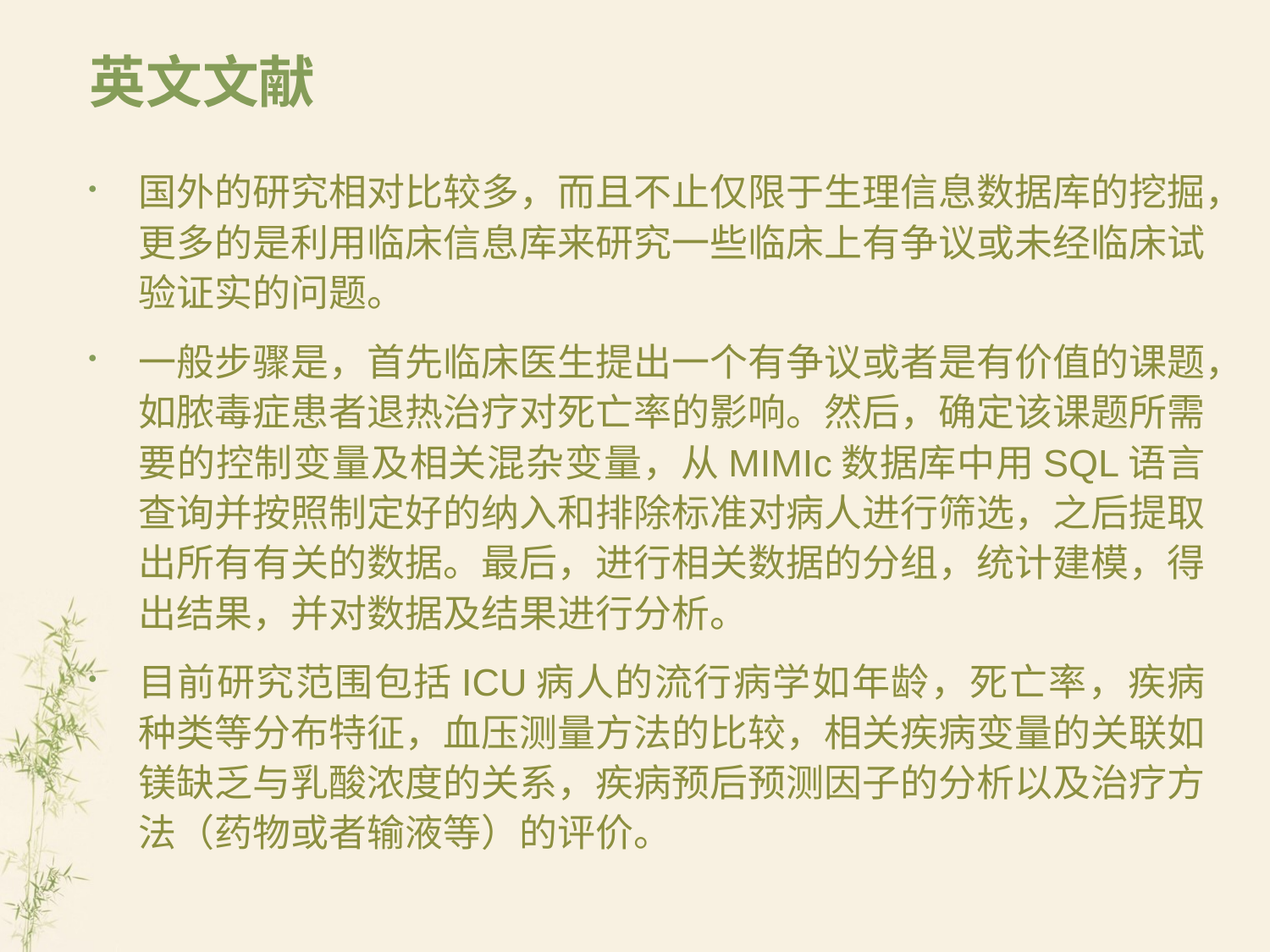

# 英文文献
国外的研究相对比较多，而且不止仅限于生理信息数据库的挖掘，更多的是利用临床信息库来研究一些临床上有争议或未经临床试验证实的问题。
一般步骤是，首先临床医生提出一个有争议或者是有价值的课题，如脓毒症患者退热治疗对死亡率的影响。然后，确定该课题所需要的控制变量及相关混杂变量，从MIMIc数据库中用SQL语言查询并按照制定好的纳入和排除标准对病人进行筛选，之后提取出所有有关的数据。最后，进行相关数据的分组，统计建模，得出结果，并对数据及结果进行分析。
目前研究范围包括ICU病人的流行病学如年龄，死亡率，疾病种类等分布特征，血压测量方法的比较，相关疾病变量的关联如镁缺乏与乳酸浓度的关系，疾病预后预测因子的分析以及治疗方法（药物或者输液等）的评价。